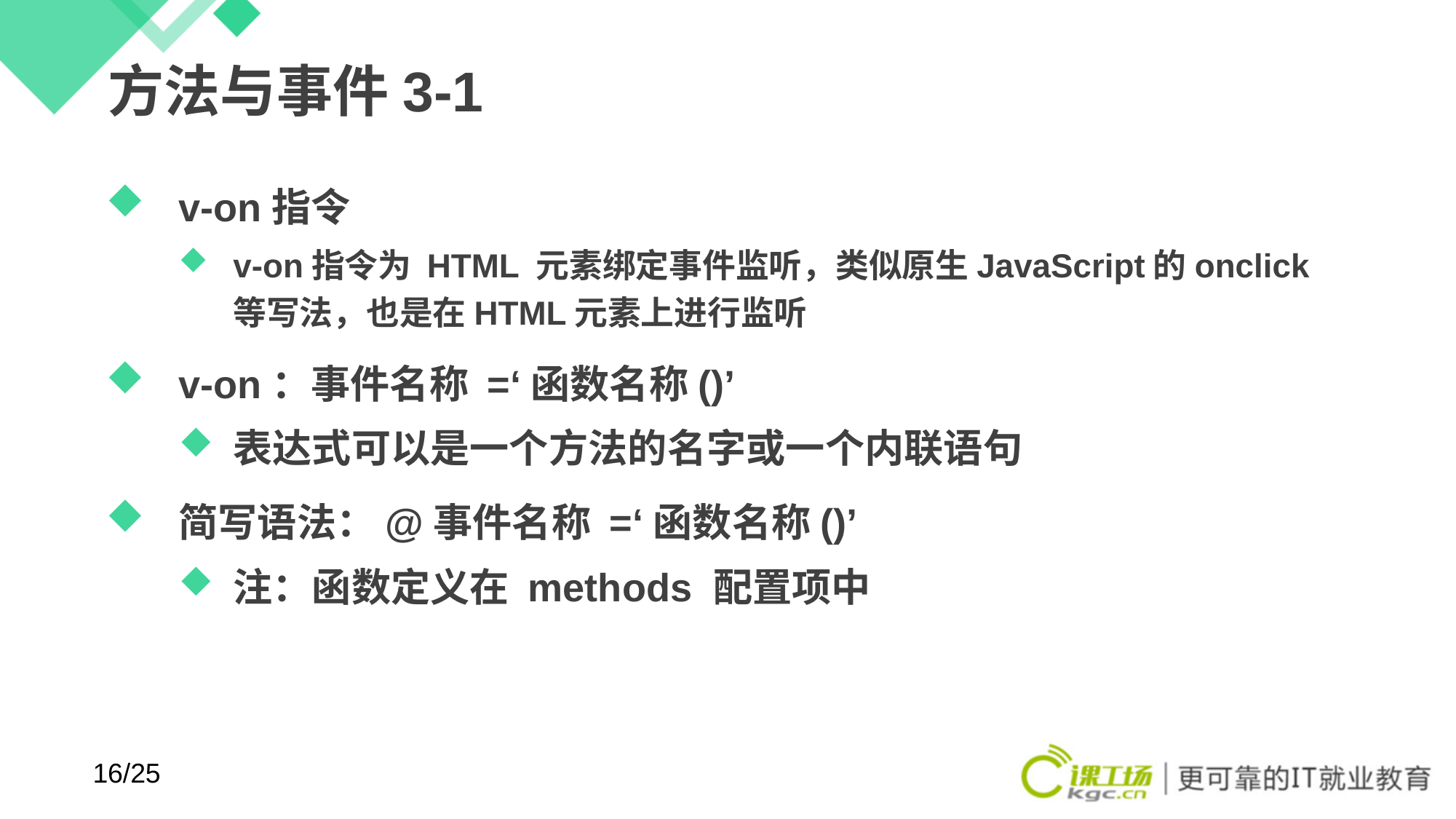

# 方法与事件3-1
v-on指令
v-on指令为 HTML 元素绑定事件监听，类似原生JavaScript的onclick等写法，也是在HTML元素上进行监听
v-on：事件名称 =‘函数名称()’
表达式可以是一个方法的名字或一个内联语句
简写语法：@事件名称 =‘函数名称()’
注：函数定义在 methods 配置项中